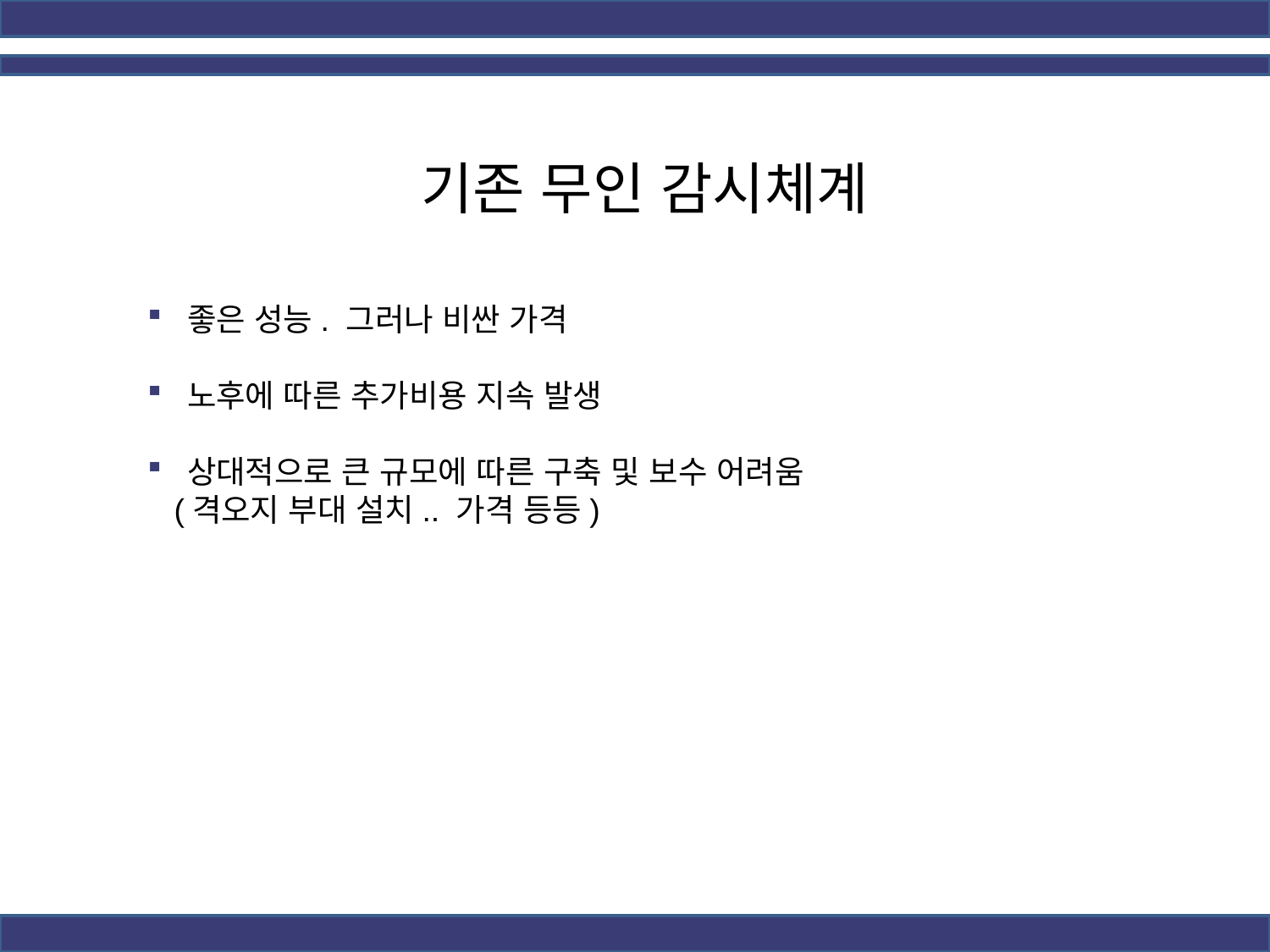

기존 무인 감시체계
좋은 성능. 그러나 비싼 가격

노후에 따른 추가비용 지속 발생

상대적으로 큰 규모에 따른 구축 및 보수 어려움
   (격오지 부대 설치.. 가격 등등)